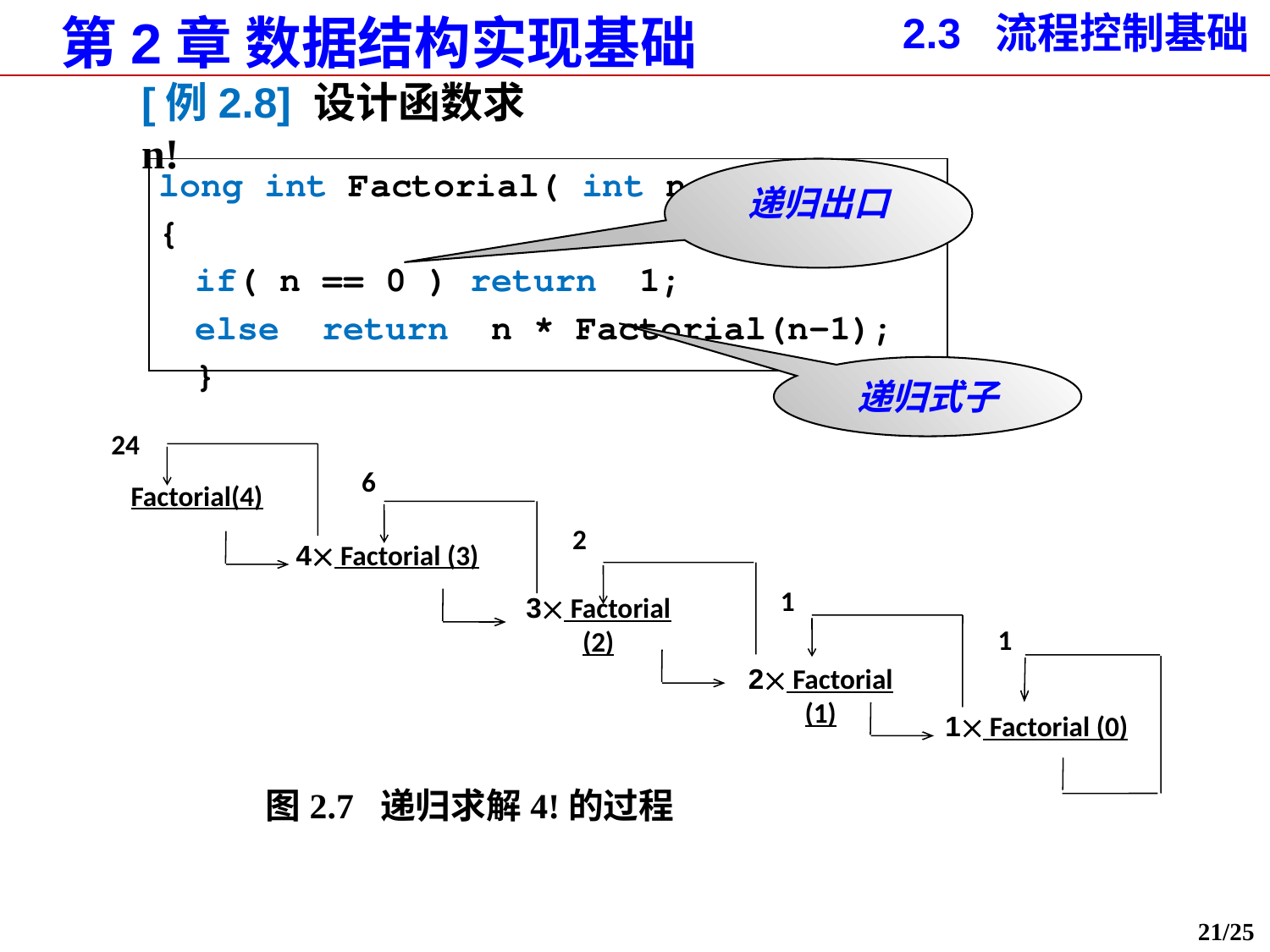

2.3  流程控制基础
[例2.8] 设计函数求n!
| long int Factorial( int n ) { if( n == 0 ) return 1; else return n \* Factorial(n-1); } |
| --- |
递归出口
递归式子
24

6
Factorial(4)

2

4× Factorial (3)

1

3× Factorial (2)

1

2× Factorial (1)

1× Factorial (0)

图2.7  递归求解4!的过程
21/25